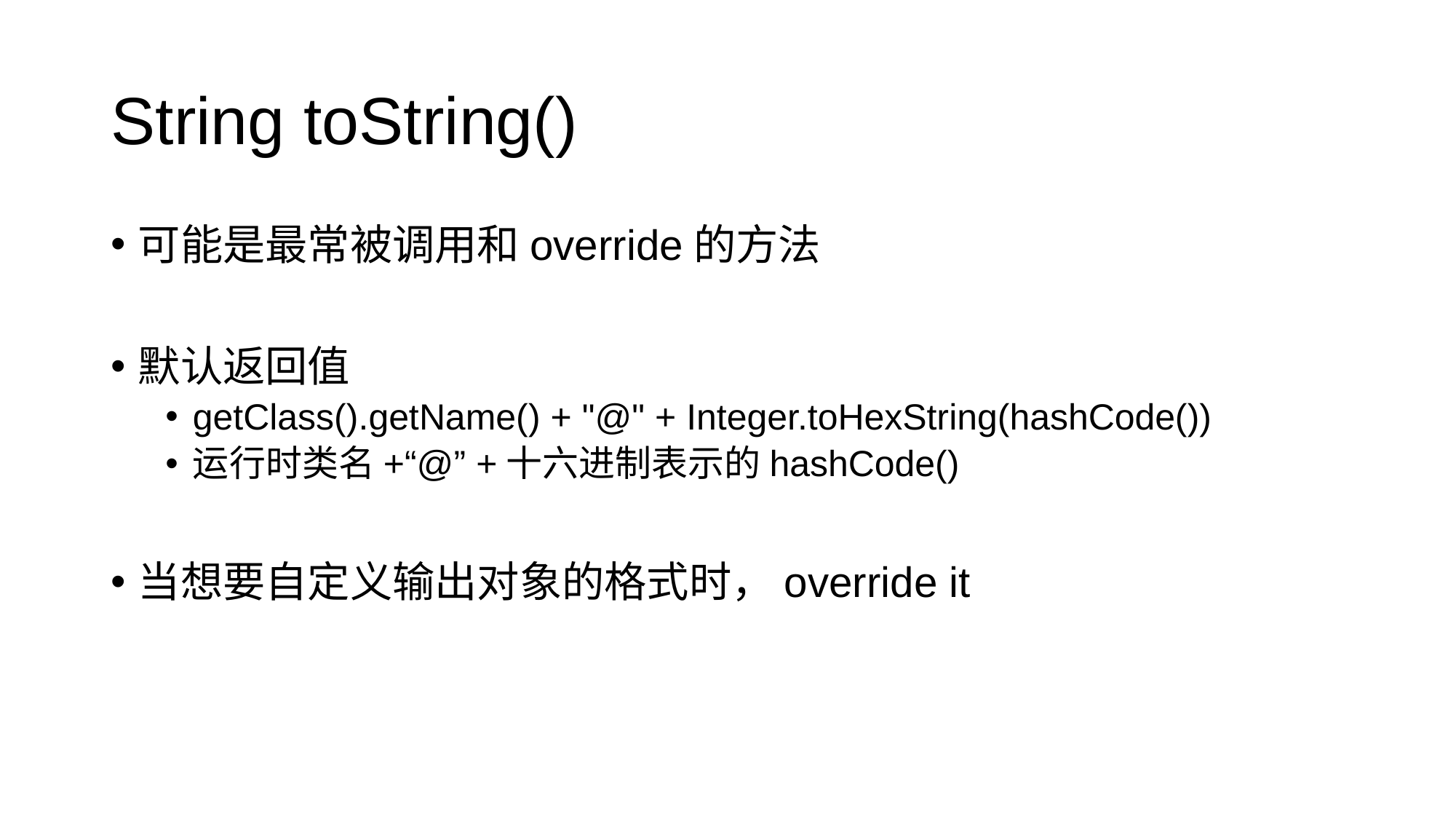

# String toString()
可能是最常被调用和override的方法

默认返回值
getClass().getName() + "@" + Integer.toHexString(hashCode())
运行时类名+“@” +十六进制表示的hashCode()

当想要自定义输出对象的格式时，override it